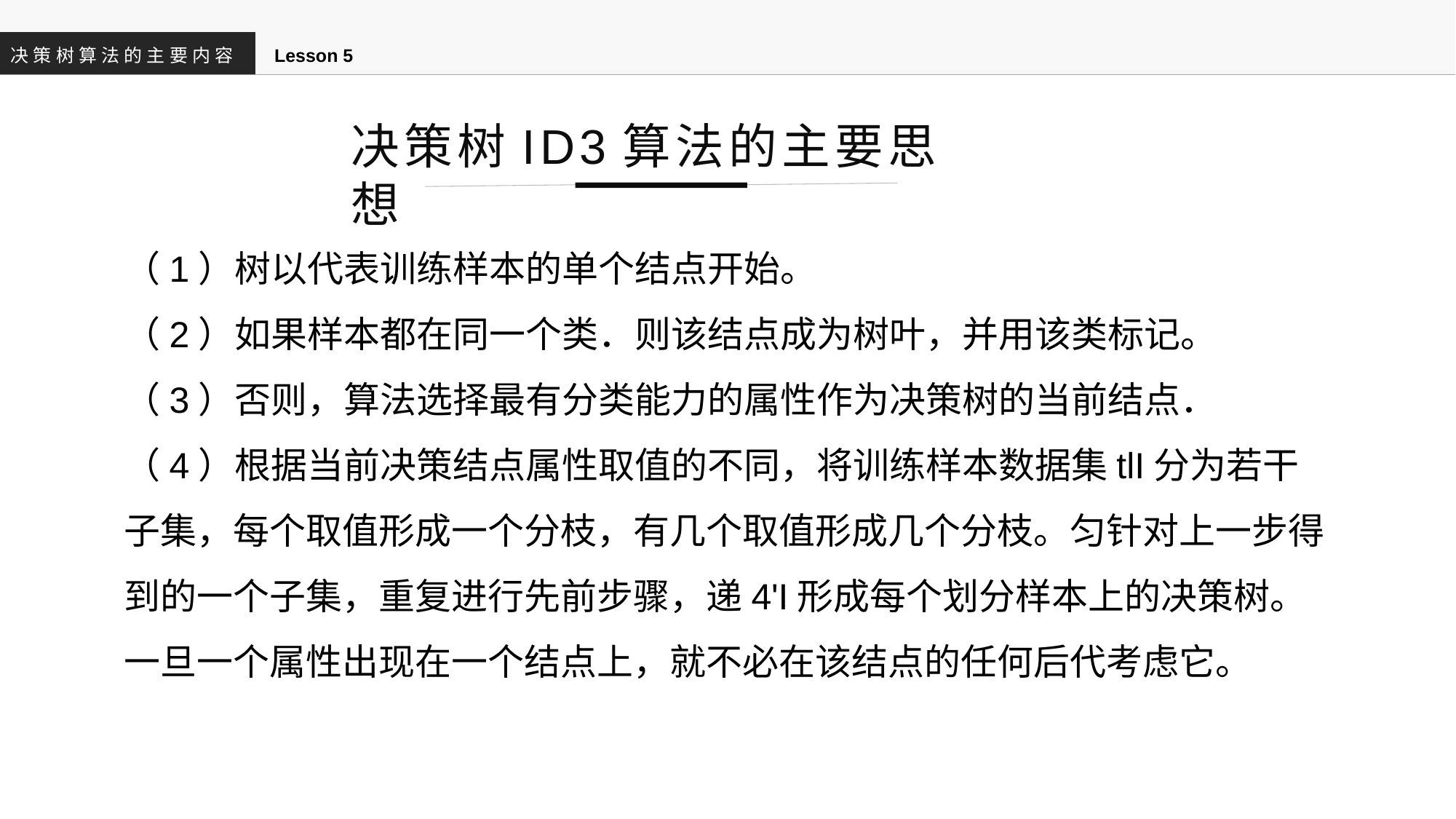

决策树算法的主要内容
Lesson 5
决策树ID3算法的主要思想

（1）树以代表训练样本的单个结点开始。
（2）如果样本都在同一个类．则该结点成为树叶，并用该类标记。
（3）否则，算法选择最有分类能力的属性作为决策树的当前结点．
（4）根据当前决策结点属性取值的不同，将训练样本数据集tlI分为若干子集，每个取值形成一个分枝，有几个取值形成几个分枝。匀针对上一步得到的一个子集，重复进行先前步骤，递4'I形成每个划分样本上的决策树。一旦一个属性出现在一个结点上，就不必在该结点的任何后代考虑它。